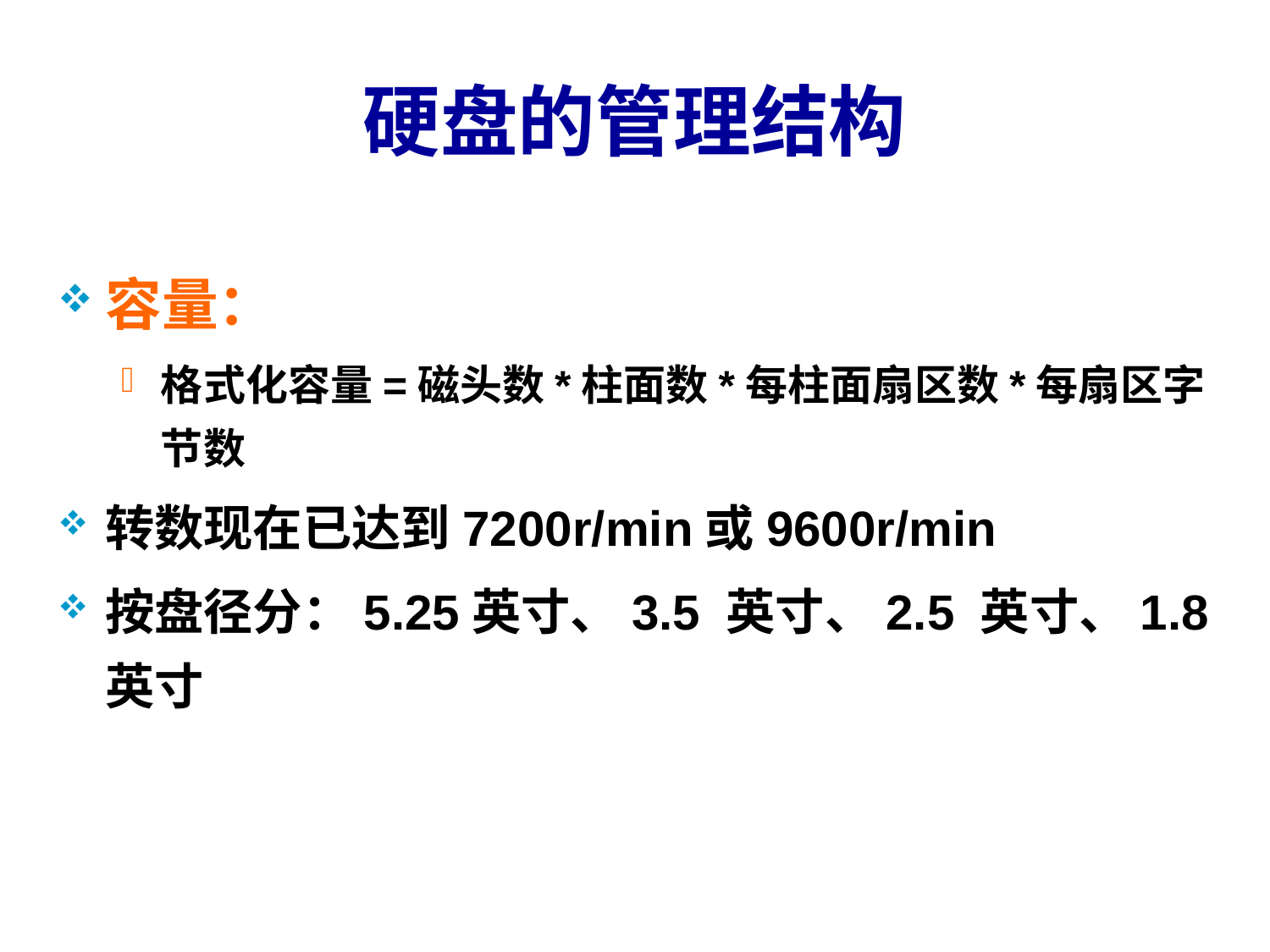

# 硬盘的管理结构
容量：
格式化容量=磁头数*柱面数*每柱面扇区数*每扇区字节数
转数现在已达到7200r/min或9600r/min
按盘径分：5.25英寸、3.5 英寸、2.5 英寸、1.8 英寸